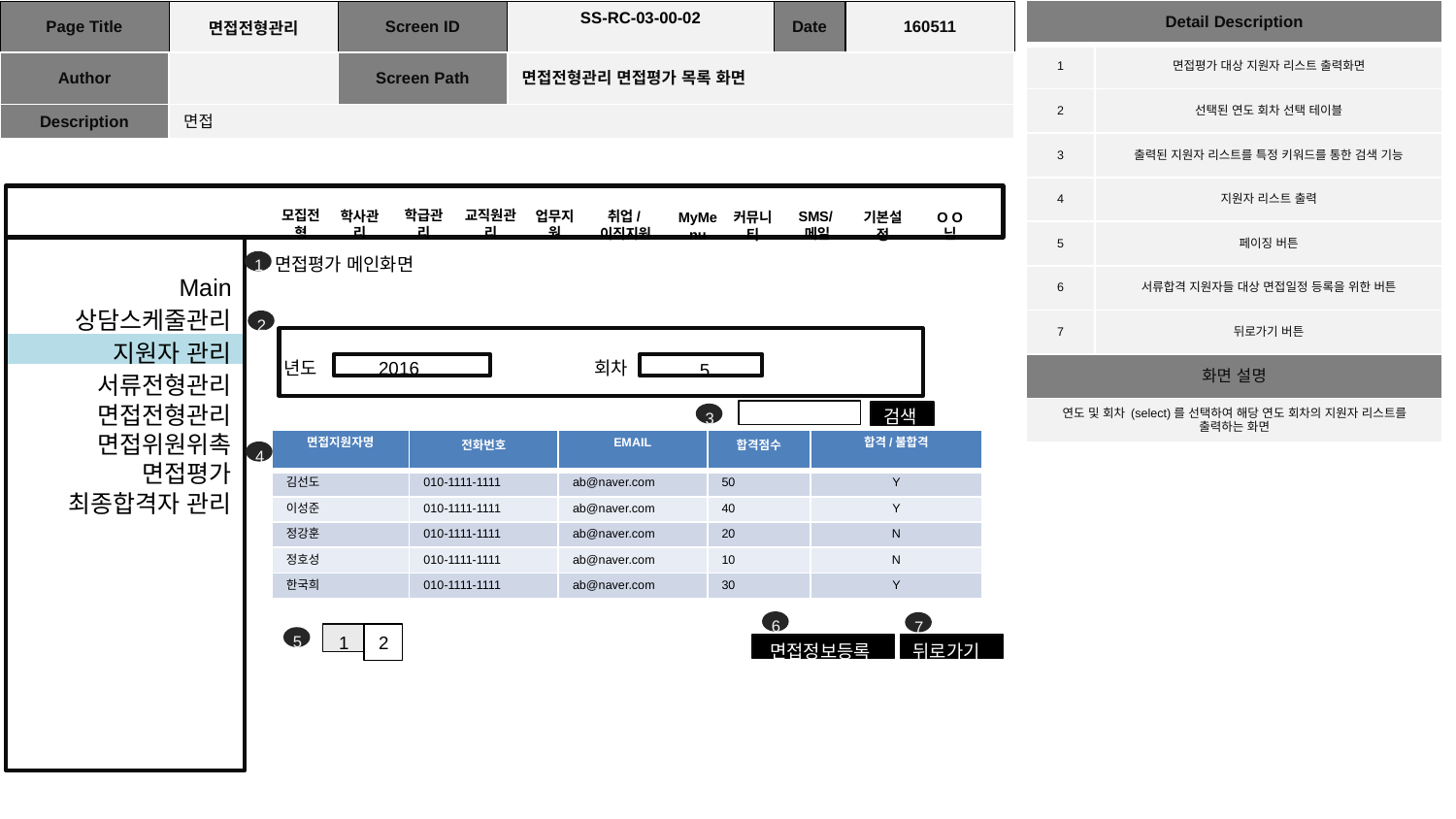

| Detail Description |  |
| --- | --- |
| 1 | 면접평가 대상 지원자 리스트 출력화면 |
| 2 | 선택된 연도 회차 선택 테이블 |
| 3 | 출력된 지원자 리스트를 특정 키워드를 통한 검색 기능 |
| 4 | 지원자 리스트 출력 |
| 5 | 페이징 버튼 |
| 6 | 서류합격 지원자들 대상 면접일정 등록을 위한 버튼 |
| 7 | 뒤로가기 버튼 |
| 화면 설명 |  |
| 연도 및 회차 (select)를 선택하여 해당 연도 회차의 지원자 리스트를 출력하는 화면 |  |
| Page Title | 면접전형관리 | Screen ID | SS-RC-03-00-02 | Date | 160511 |
| --- | --- | --- | --- | --- | --- |
| Author |  | Screen Path | 면접전형관리 면접평가 목록 화면 |  |  |
| Description | 면접 |  |  |  |  |

모집전형
학급관리
교직원관리
업무지원
학사관리
취업/이직지원
SMS/메일
O O 님
커뮤니티
기본설정
MyMenu

면접평가 메인화면
1

Main
상담스케줄관리
2

지원자 관리

년도
2016
회차
5

서류전형관리
면접전형관리
검색

3

면접위원위촉
| 면접지원자명 | 전화번호 | EMAIL | 합격점수 | 합격/불합격 |
| --- | --- | --- | --- | --- |
| 김선도 | 010-1111-1111 | ab@naver.com | 50 | Y |
| 이성준 | 010-1111-1111 | ab@naver.com | 40 | Y |
| 정강훈 | 010-1111-1111 | ab@naver.com | 20 | N |
| 정호성 | 010-1111-1111 | ab@naver.com | 10 | N |
| 한국희 | 010-1111-1111 | ab@naver.com | 30 | Y |
4

면접평가
최종합격자 관리
6

7

1
2
5

면접정보등록
뒤로가기